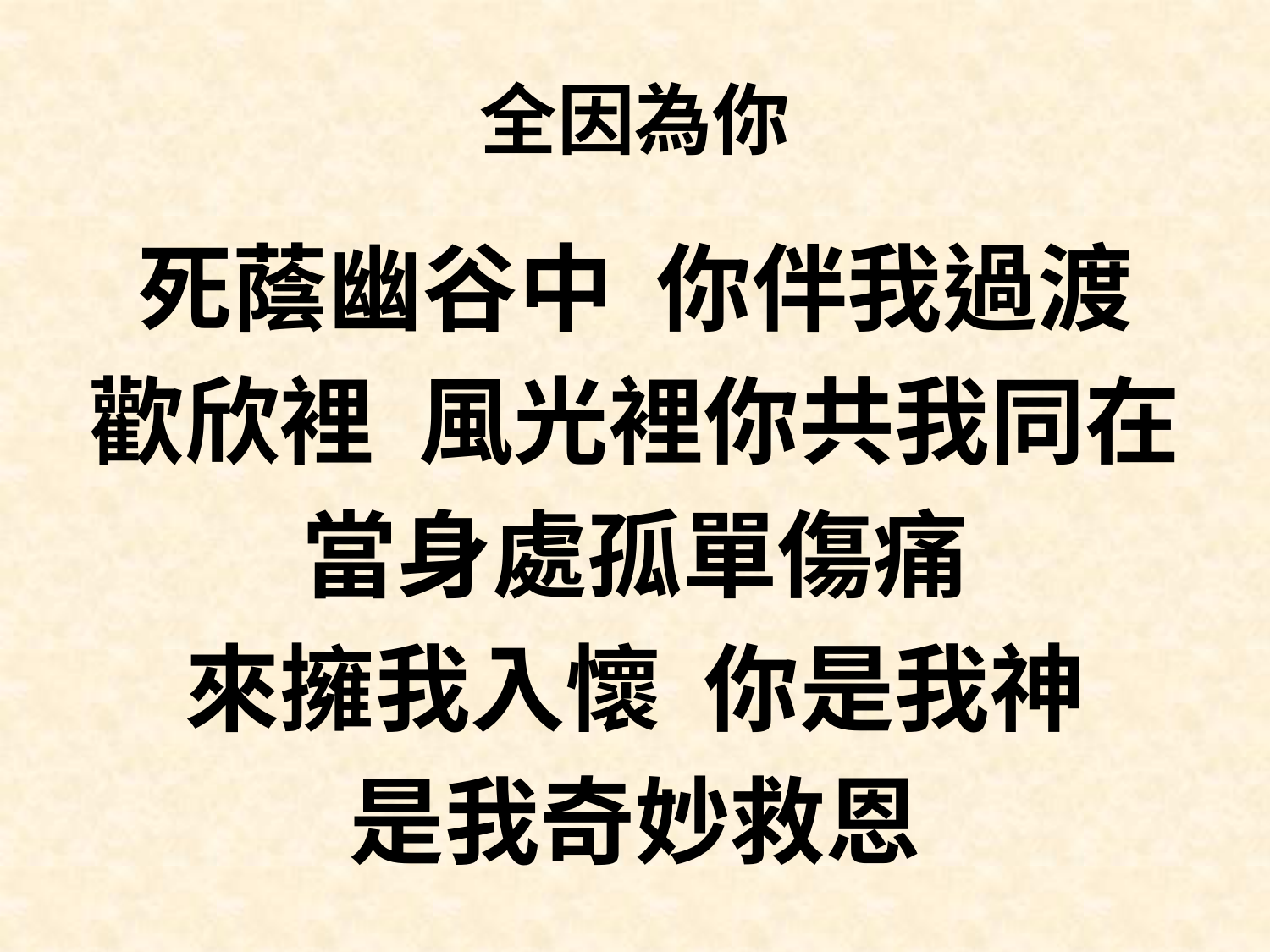

# 全因為你
死蔭幽谷中  你伴我過渡
歡欣裡  風光裡你共我同在
當身處孤單傷痛
來擁我入懷  你是我神
是我奇妙救恩